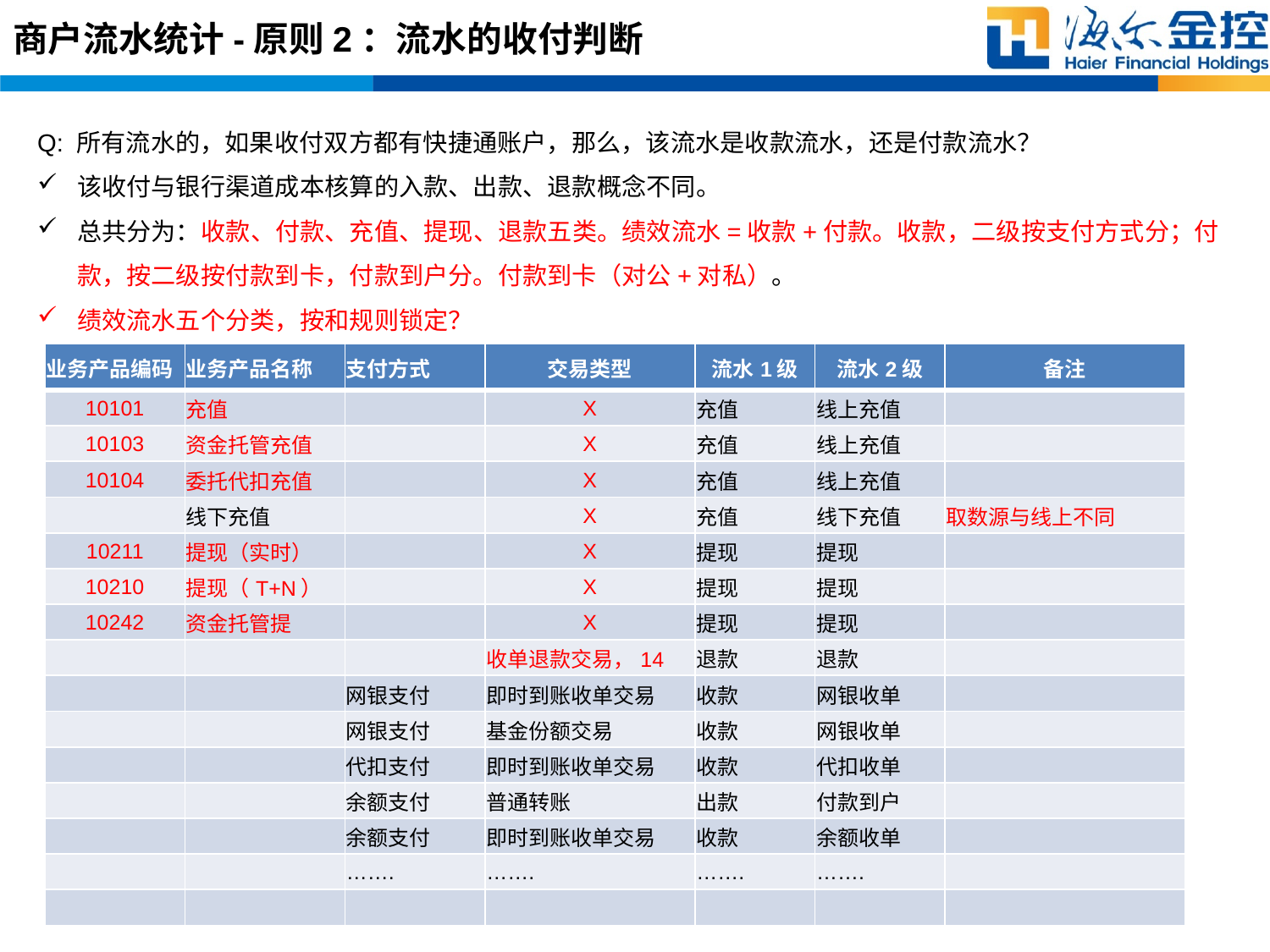

# 商户流水统计-原则2：流水的收付判断
Q: 所有流水的，如果收付双方都有快捷通账户，那么，该流水是收款流水，还是付款流水？
该收付与银行渠道成本核算的入款、出款、退款概念不同。
总共分为：收款、付款、充值、提现、退款五类。绩效流水=收款+付款。收款，二级按支付方式分；付款，按二级按付款到卡，付款到户分。付款到卡（对公+对私）。
绩效流水五个分类，按和规则锁定？
| 业务产品编码 | 业务产品名称 | 支付方式 | 交易类型 | 流水1级 | 流水2级 | 备注 |
| --- | --- | --- | --- | --- | --- | --- |
| 10101 | 充值 |  | X | 充值 | 线上充值 |  |
| 10103 | 资金托管充值 |  | X | 充值 | 线上充值 |  |
| 10104 | 委托代扣充值 |  | X | 充值 | 线上充值 |  |
|  | 线下充值 |  | X | 充值 | 线下充值 | 取数源与线上不同 |
| 10211 | 提现（实时） |  | X | 提现 | 提现 |  |
| 10210 | 提现（T+N） |  | X | 提现 | 提现 |  |
| 10242 | 资金托管提 |  | X | 提现 | 提现 |  |
|  |  |  | 收单退款交易，14 | 退款 | 退款 |  |
|  |  | 网银支付 | 即时到账收单交易 | 收款 | 网银收单 |  |
|  |  | 网银支付 | 基金份额交易 | 收款 | 网银收单 |  |
|  |  | 代扣支付 | 即时到账收单交易 | 收款 | 代扣收单 |  |
|  |  | 余额支付 | 普通转账 | 出款 | 付款到户 |  |
|  |  | 余额支付 | 即时到账收单交易 | 收款 | 余额收单 |  |
|  |  | ……. | ……. | ……. | ……. |  |
|  |  |  |  |  |  |  |